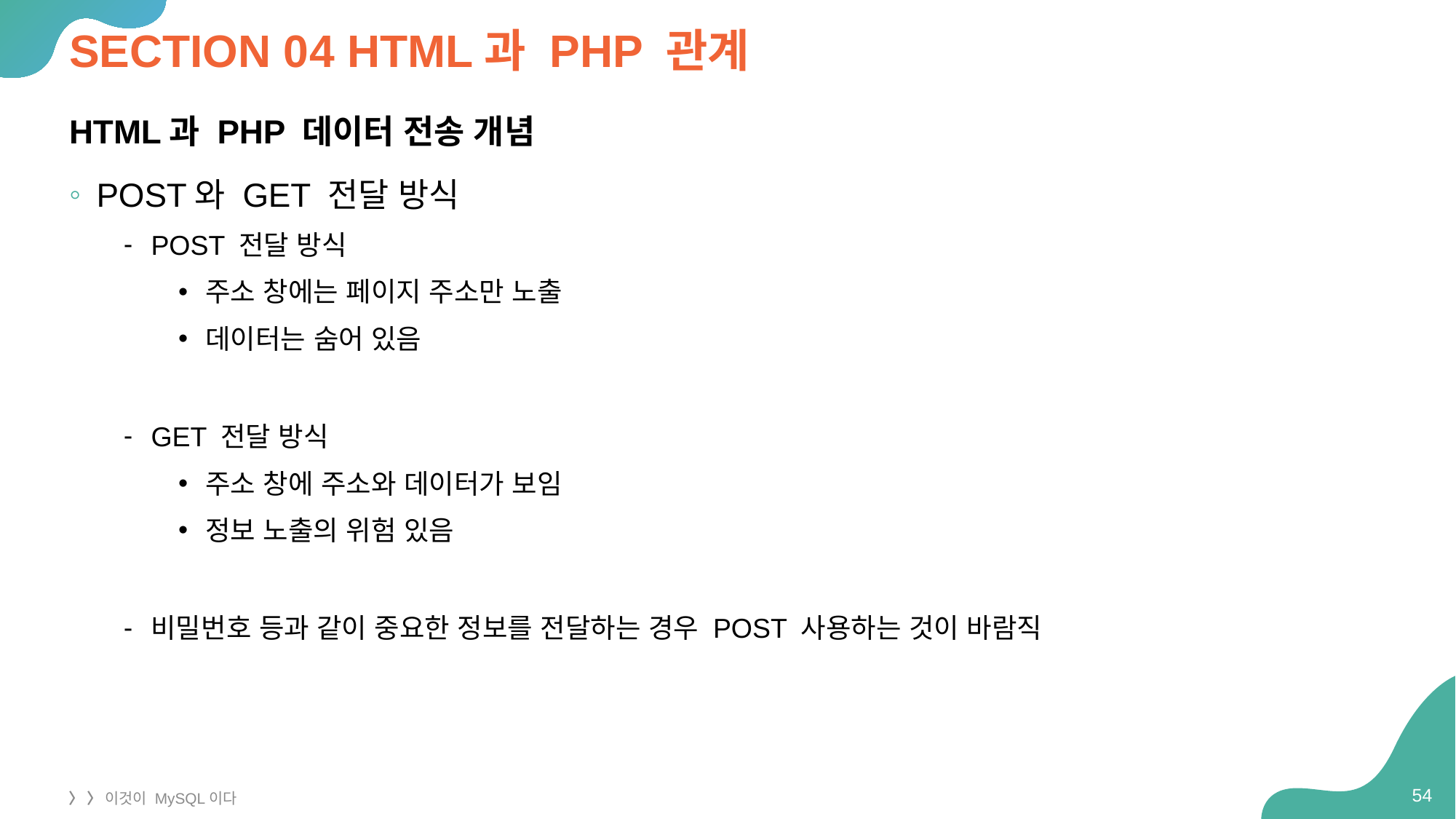

# SECTION 04 HTML과 PHP 관계
HTML과 PHP 데이터 전송 개념
POST와 GET 전달 방식
POST 전달 방식
주소 창에는 페이지 주소만 노출
데이터는 숨어 있음

GET 전달 방식
주소 창에 주소와 데이터가 보임
정보 노출의 위험 있음

비밀번호 등과 같이 중요한 정보를 전달하는 경우 POST 사용하는 것이 바람직

54
〉 〉 이것이 MySQL이다